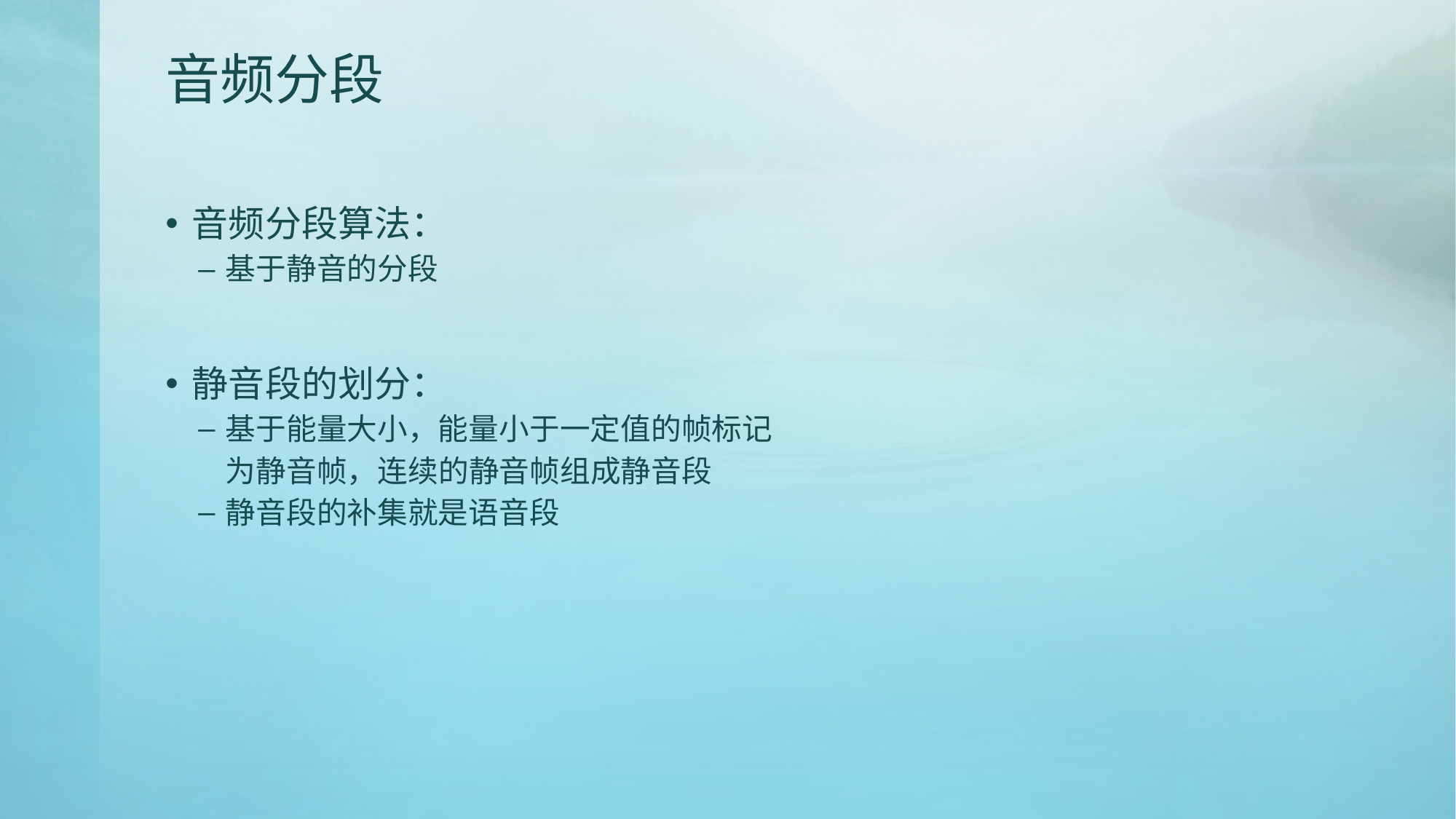

# 音频分段
音频分段算法：
基于静音的分段

静音段的划分：
基于能量大小，能量小于一定值的帧标记
   为静音帧，连续的静音帧组成静音段
静音段的补集就是语音段